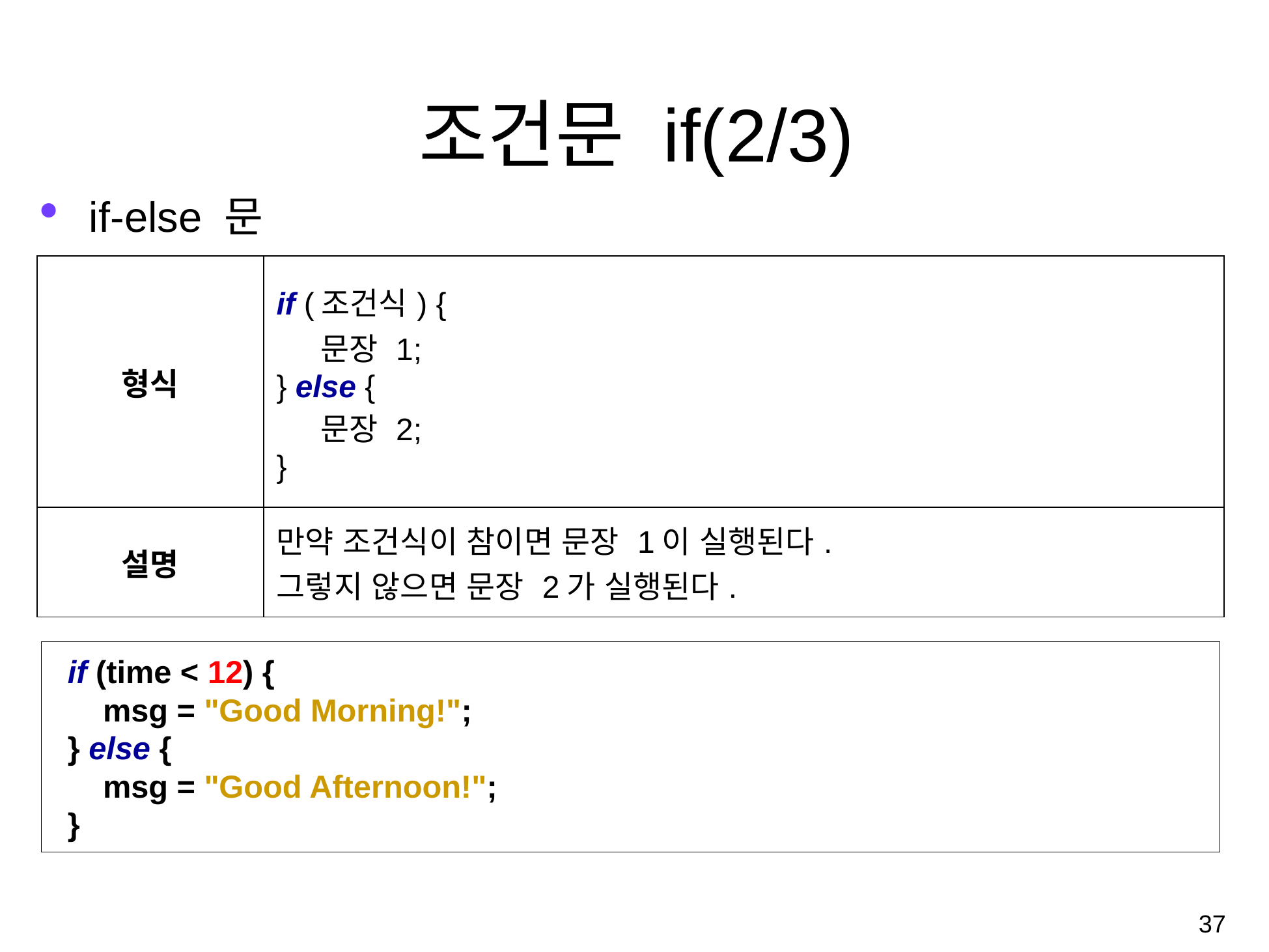

조건문 if(2/3)
if-else 문
| 형식 | if (조건식) { 문장 1; } else { 문장 2; } |
| --- | --- |
| 설명 | 만약 조건식이 참이면 문장 1이 실행된다. 그렇지 않으면 문장 2가 실행된다. |
if (time < 12) {
    msg = "Good Morning!";
} else {
    msg = "Good Afternoon!";
}
37